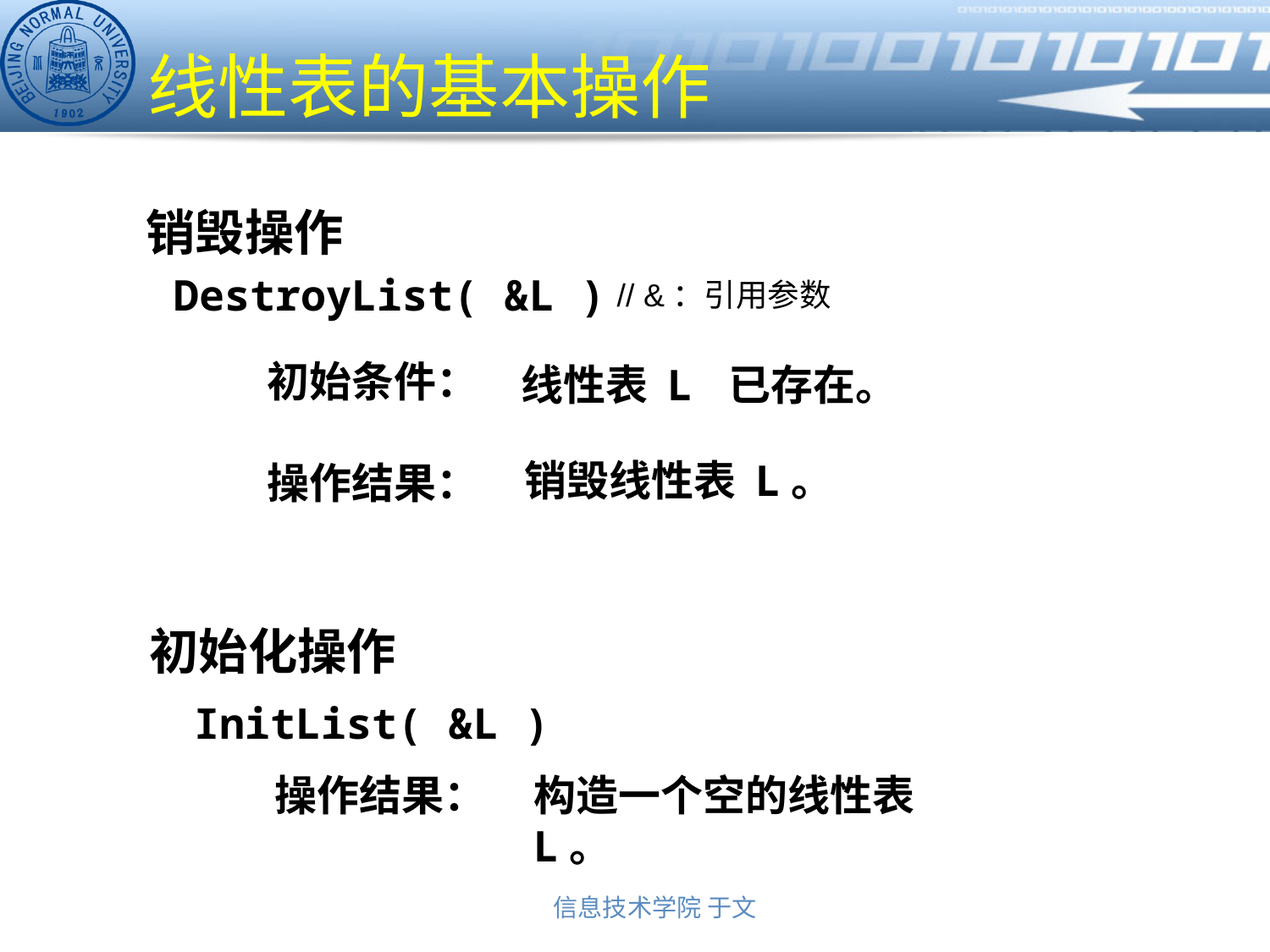

# 线性表的基本操作
销毁操作
DestroyList( &L )
// &：引用参数
初始条件：

操作结果：
线性表 L 已存在。
销毁线性表 L。
初始化操作
 InitList( &L )

操作结果：
构造一个空的线性表L。